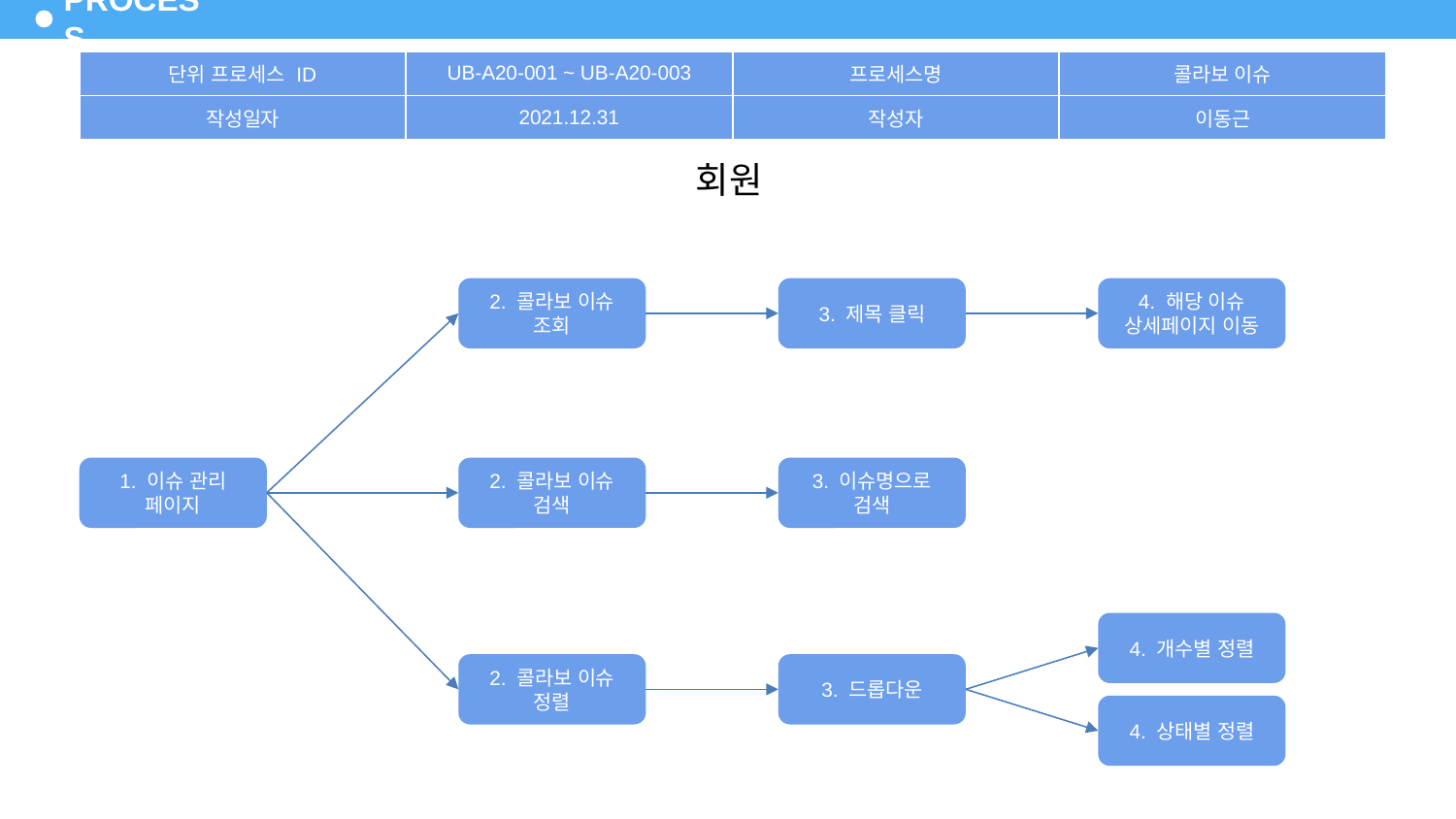

# PROCESS
| 단위 프로세스 ID | UB-A20-001 ~ UB-A20-003 | 프로세스명 | 콜라보 이슈 |
| --- | --- | --- | --- |
| 작성일자 | 2021.12.31 | 작성자 | 이동근 |
회원
2. 콜라보 이슈 조회
3. 제목 클릭
4. 해당 이슈 상세페이지 이동
1. 이슈 관리 페이지
3. 이슈명으로 검색
2. 콜라보 이슈 검색
4. 개수별 정렬
3. 드롭다운
2. 콜라보 이슈 정렬
4. 상태별 정렬